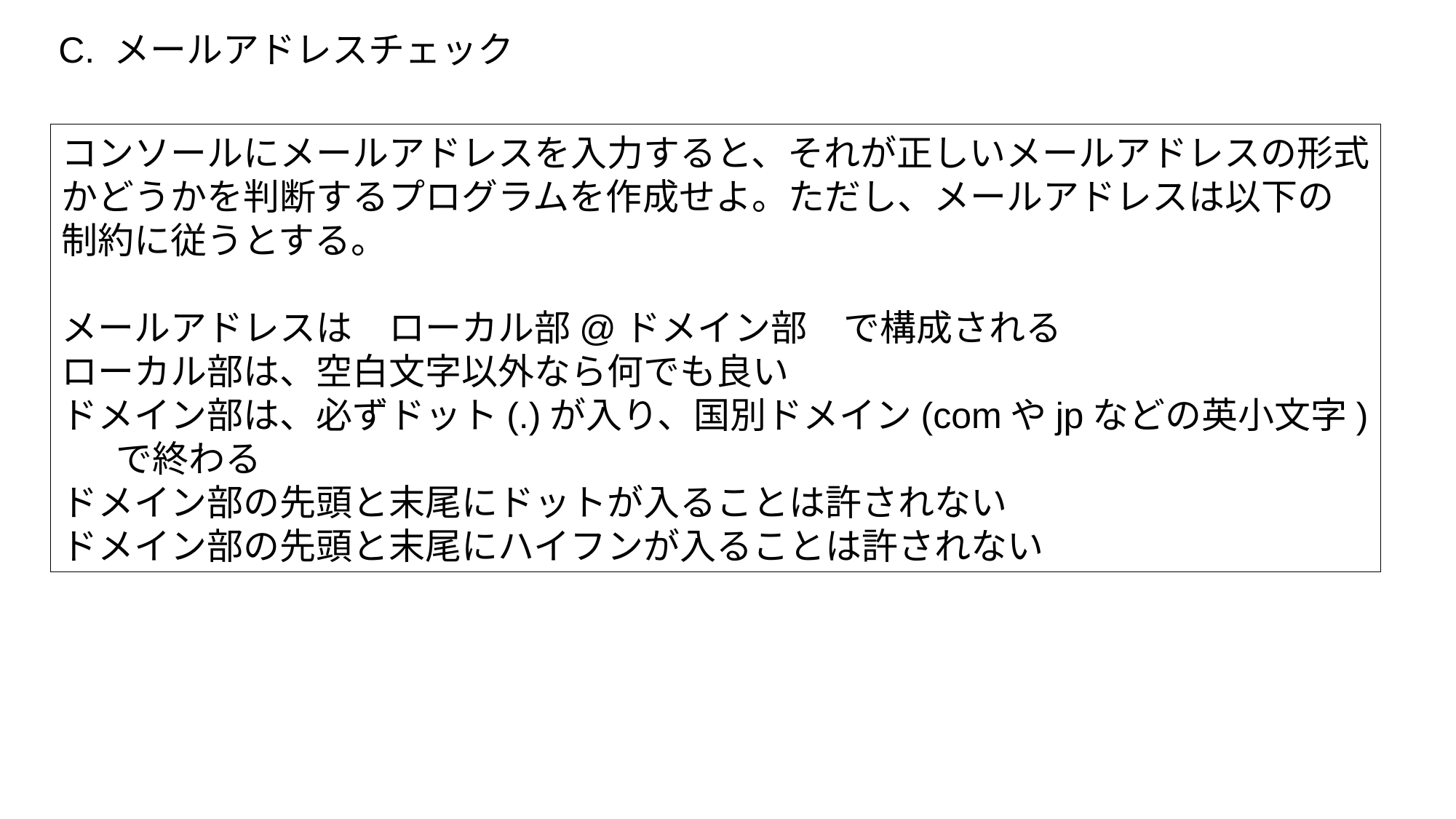

C. メールアドレスチェック
コンソールにメールアドレスを入力すると、それが正しいメールアドレスの形式かどうかを判断するプログラムを作成せよ。ただし、メールアドレスは以下の制約に従うとする。

メールアドレスは　ローカル部@ドメイン部　で構成される
ローカル部は、空白文字以外なら何でも良い
ドメイン部は、必ずドット(.)が入り、国別ドメイン(comやjpなどの英小文字)で終わる
ドメイン部の先頭と末尾にドットが入ることは許されない
ドメイン部の先頭と末尾にハイフンが入ることは許されない